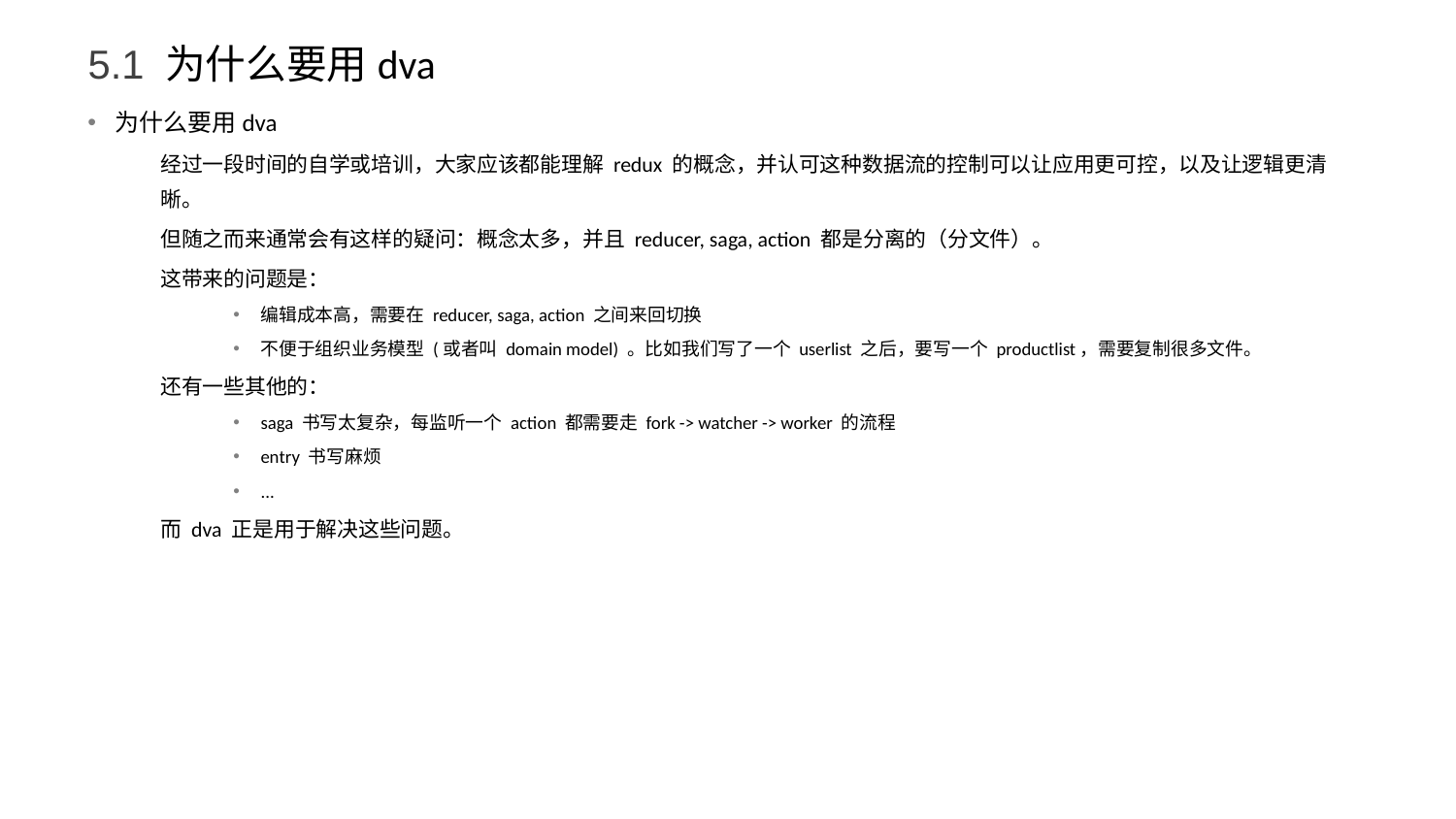

5.1 为什么要用dva
为什么要用dva
经过一段时间的自学或培训，大家应该都能理解 redux 的概念，并认可这种数据流的控制可以让应用更可控，以及让逻辑更清晰。
但随之而来通常会有这样的疑问：概念太多，并且 reducer, saga, action 都是分离的（分文件）。
这带来的问题是：
编辑成本高，需要在 reducer, saga, action 之间来回切换
不便于组织业务模型 (或者叫 domain model) 。比如我们写了一个 userlist 之后，要写一个 productlist，需要复制很多文件。
还有一些其他的：
saga 书写太复杂，每监听一个 action 都需要走 fork -> watcher -> worker 的流程
entry 书写麻烦
...
而 dva 正是用于解决这些问题。